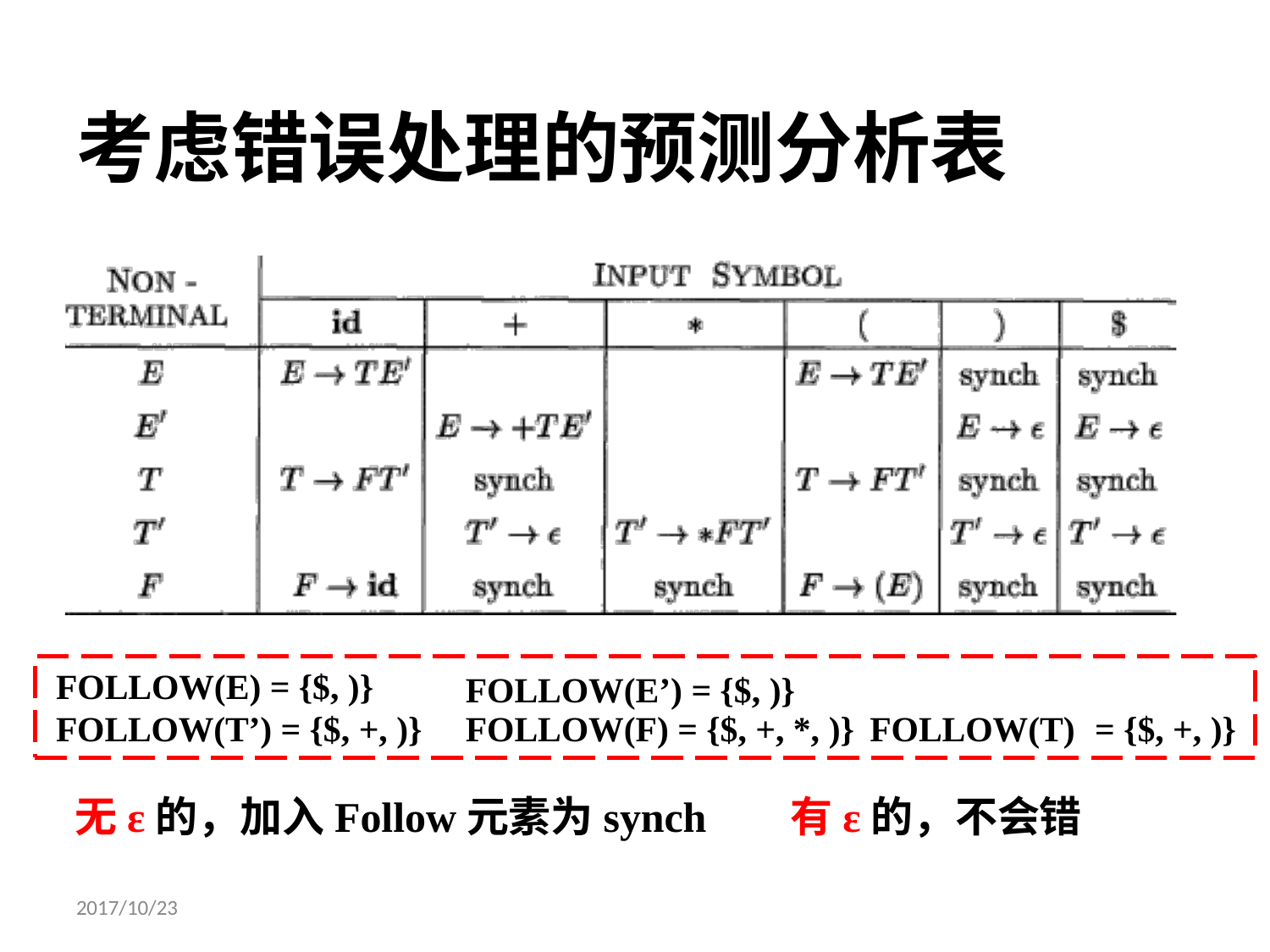

# 考虑错误处理的预测分析表

FOLLOW(E) = {$, )}
FOLLOW(T’) = {$, +, )}
FOLLOW(E’) = {$, )}
FOLLOW(T)	= {$, +, )}
FOLLOW(F) = {$, +, *, )}
无ε的，加入Follow元素为synch       有ε的，不会错
2017/10/23
80